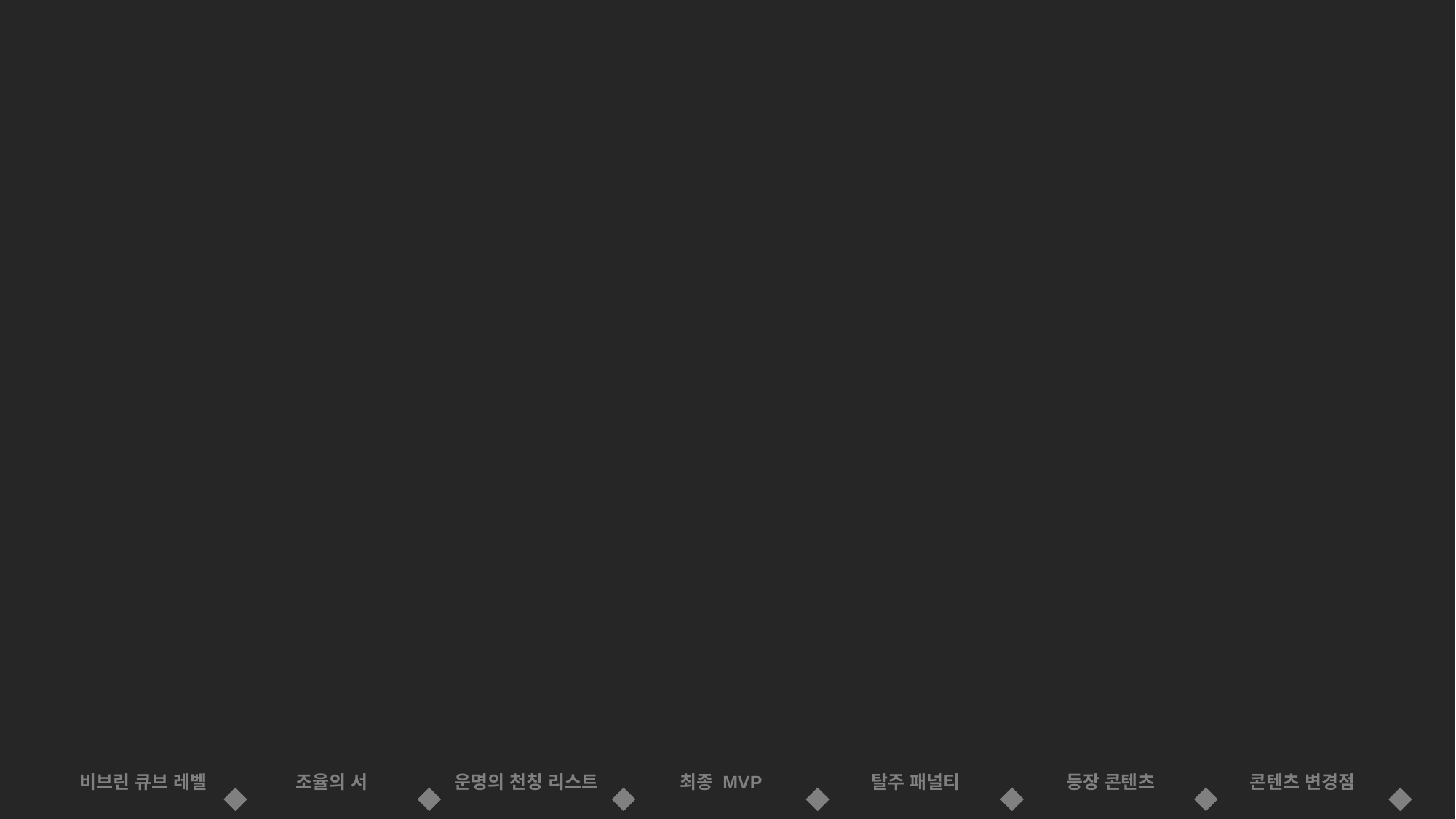

비브린 큐브 레벨
조율의 서
운명의 천칭 리스트
최종 MVP
탈주 패널티
등장 콘텐츠
콘텐츠 변경점